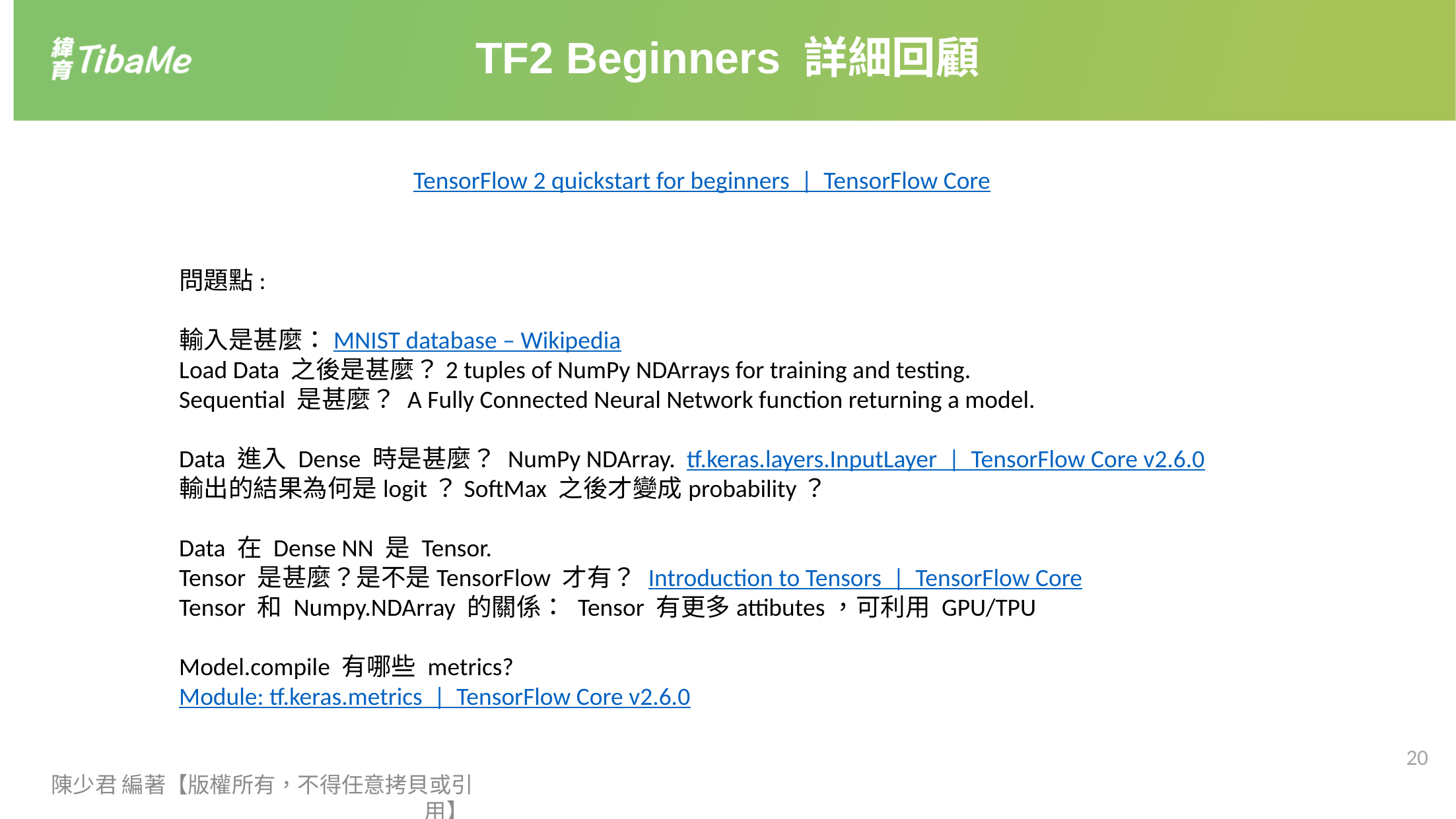

TF2 Beginners 詳細回顧
TensorFlow 2 quickstart for beginners  |  TensorFlow Core
問題點:

輸入是甚麼：MNIST database – Wikipedia
Load Data 之後是甚麼？2 tuples of NumPy NDArrays for training and testing.
Sequential 是甚麼？ A Fully Connected Neural Network function returning a model.

Data 進入 Dense 時是甚麼？ NumPy NDArray.  tf.keras.layers.InputLayer  |  TensorFlow Core v2.6.0
輸出的結果為何是logit？SoftMax 之後才變成probability？

Data 在 Dense NN 是 Tensor.
Tensor 是甚麼？是不是TensorFlow 才有？ Introduction to Tensors  |  TensorFlow Core
Tensor 和 Numpy.NDArray 的關係： Tensor 有更多attibutes，可利用 GPU/TPU

Model.compile 有哪些 metrics?
Module: tf.keras.metrics  |  TensorFlow Core v2.6.0